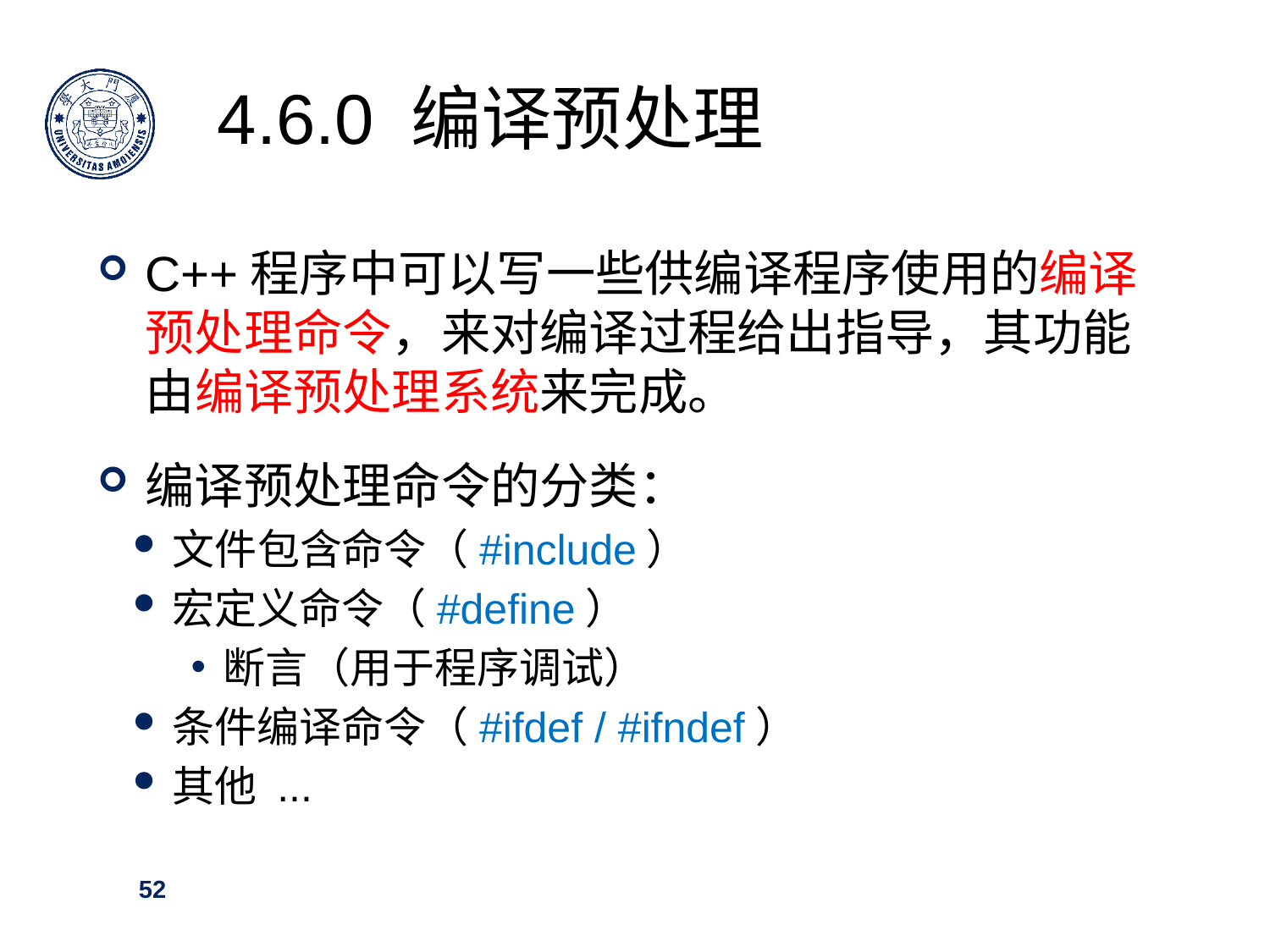

4.6.0 编译预处理
C++程序中可以写一些供编译程序使用的编译预处理命令，来对编译过程给出指导，其功能由编译预处理系统来完成。

编译预处理命令的分类：
文件包含命令（#include）
宏定义命令（#define）
断言（用于程序调试）
条件编译命令（#ifdef / #ifndef）
其他 ...
52